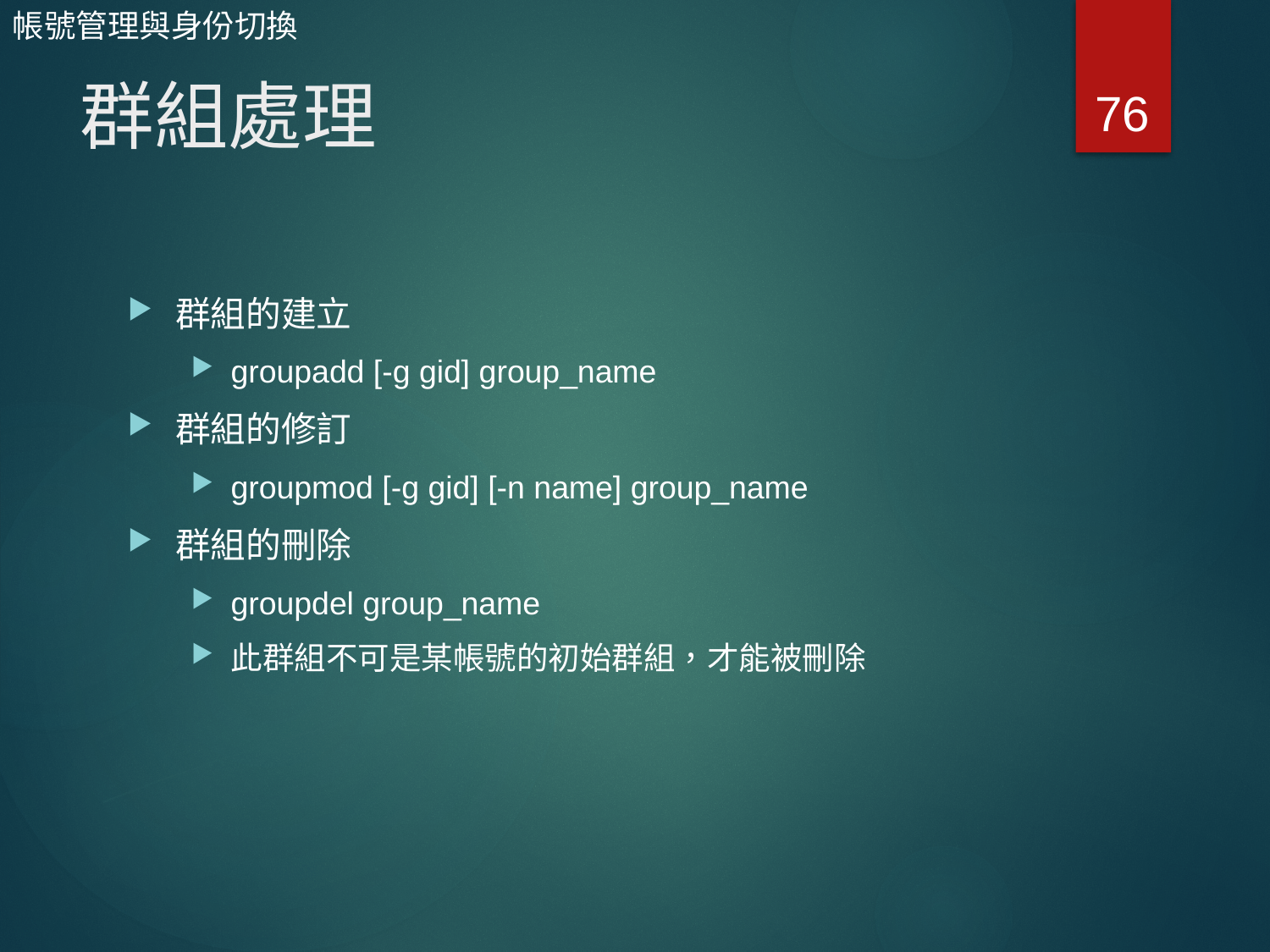

帳號管理與身份切換
76
# 群組處理
群組的建立
groupadd [-g gid] group_name
群組的修訂
groupmod [-g gid] [-n name] group_name
群組的刪除
groupdel group_name
此群組不可是某帳號的初始群組，才能被刪除